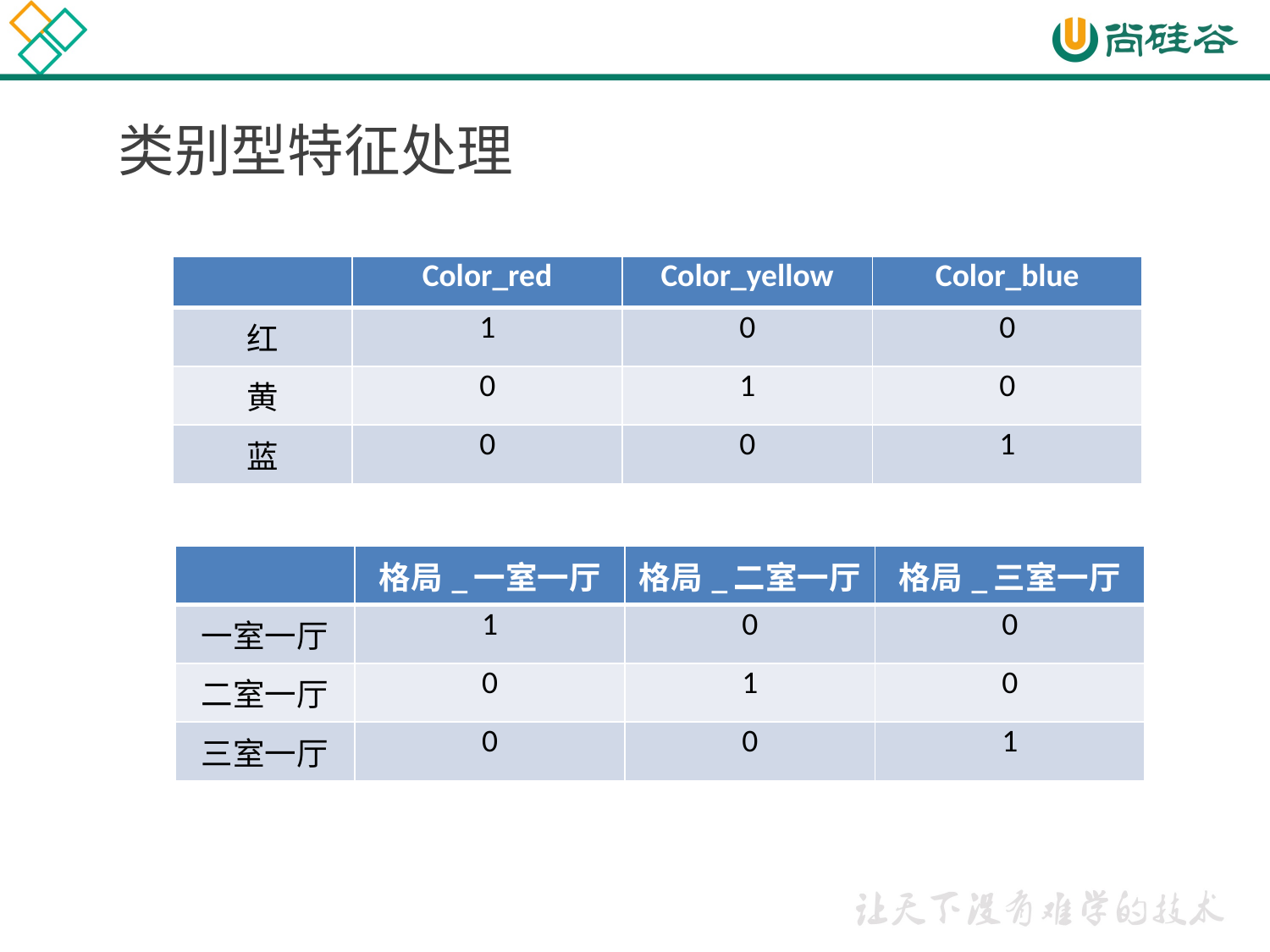

# 类别型特征处理
|  | Color\_red | Color\_yellow | Color\_blue |
| --- | --- | --- | --- |
| 红 | 1 | 0 | 0 |
| 黄 | 0 | 1 | 0 |
| 蓝 | 0 | 0 | 1 |
|  | 格局\_一室一厅 | 格局\_二室一厅 | 格局\_三室一厅 |
| --- | --- | --- | --- |
| 一室一厅 | 1 | 0 | 0 |
| 二室一厅 | 0 | 1 | 0 |
| 三室一厅 | 0 | 0 | 1 |